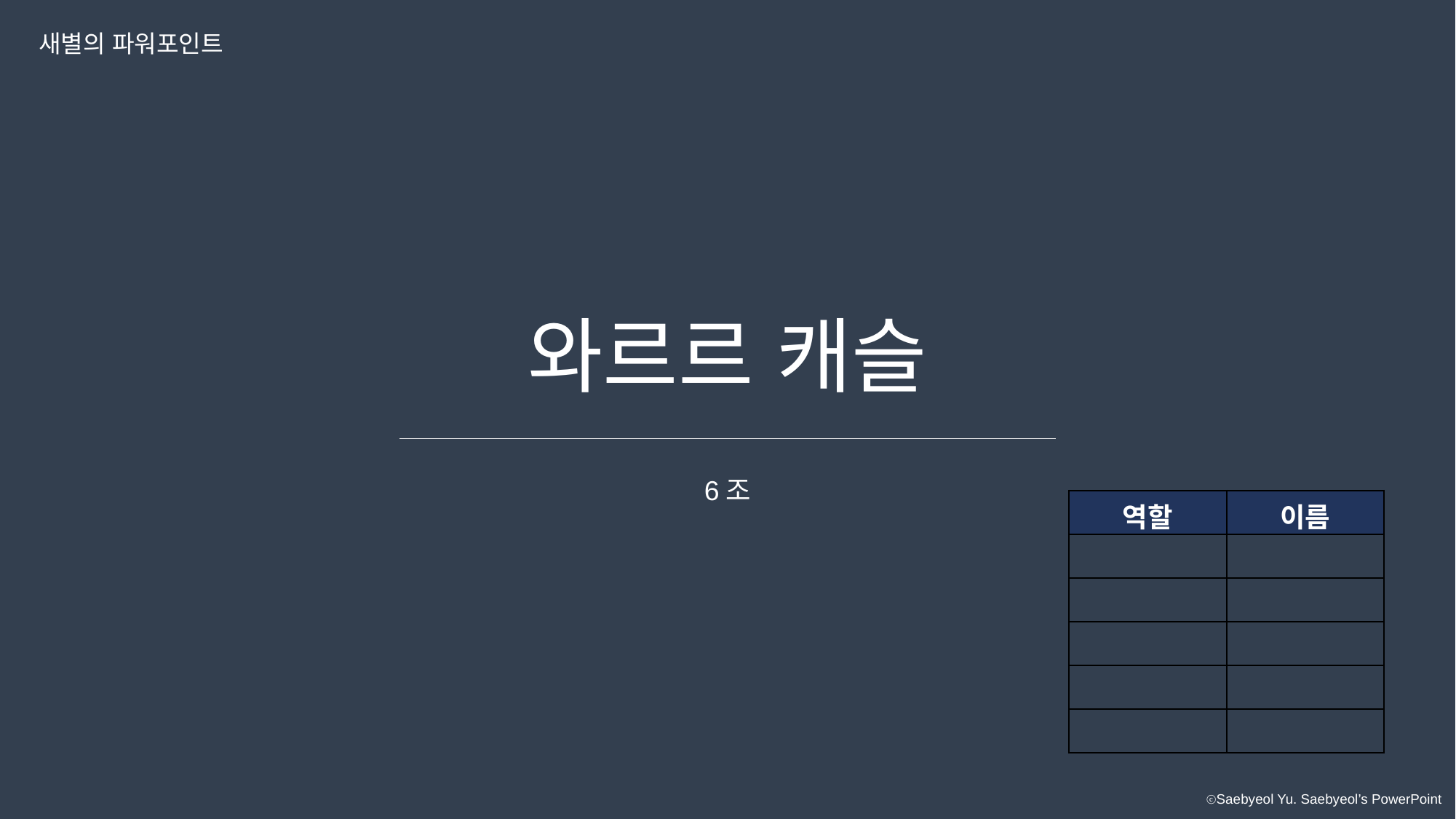

새별의 파워포인트
와르르 캐슬
6조
| 역할 | 이름 |
| --- | --- |
|  |  |
|  |  |
|  |  |
|  |  |
|  |  |